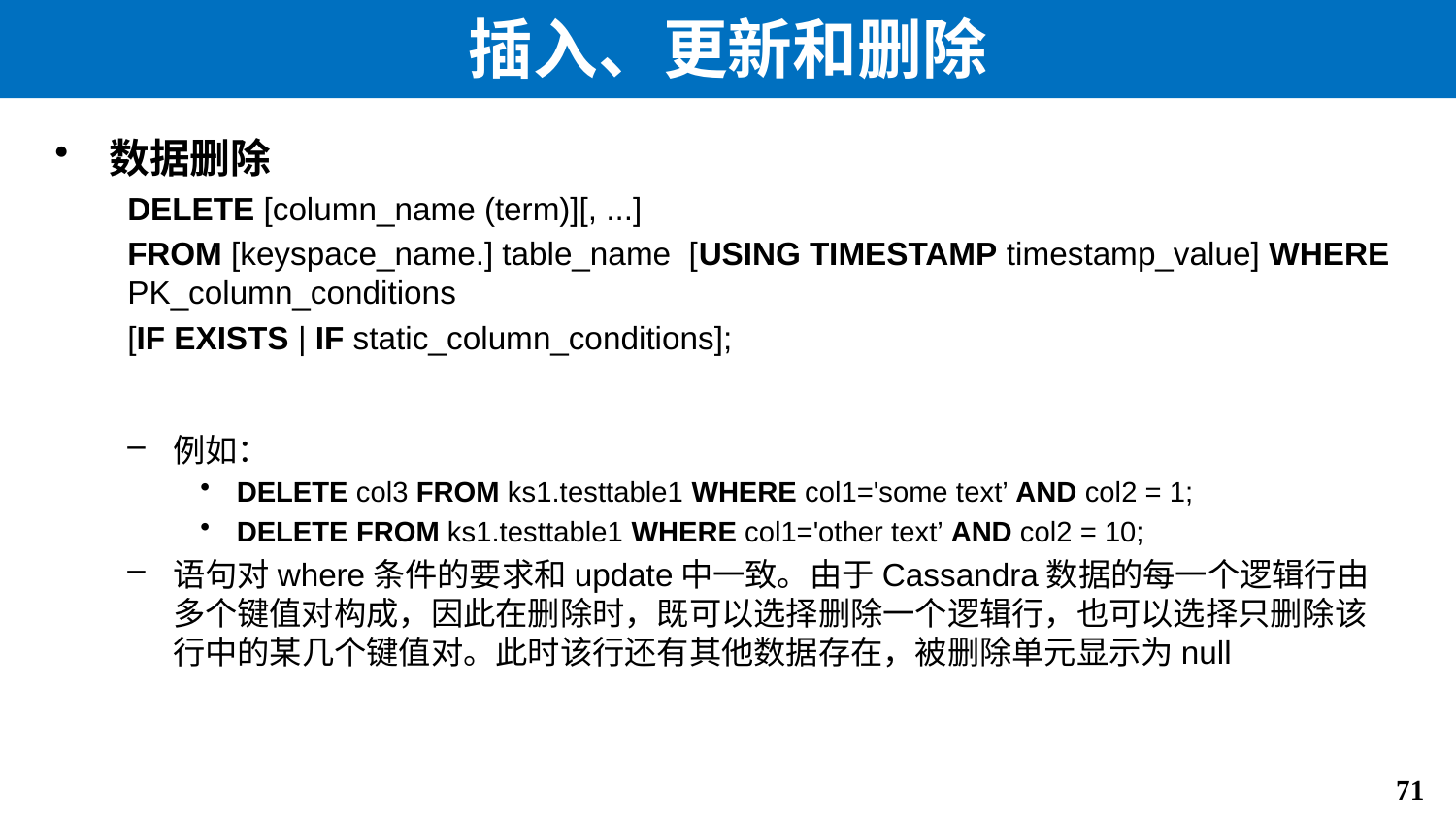

# 插入、更新和删除
数据删除
DELETE [column_name (term)][, ...]
FROM [keyspace_name.] table_name  [USING TIMESTAMP timestamp_value] WHERE PK_column_conditions
[IF EXISTS | IF static_column_conditions];

例如：
DELETE col3 FROM ks1.testtable1 WHERE col1='some text’ AND col2 = 1;
DELETE FROM ks1.testtable1 WHERE col1='other text’ AND col2 = 10;
语句对where条件的要求和update中一致。由于Cassandra数据的每一个逻辑行由多个键值对构成，因此在删除时，既可以选择删除一个逻辑行，也可以选择只删除该行中的某几个键值对。此时该行还有其他数据存在，被删除单元显示为null